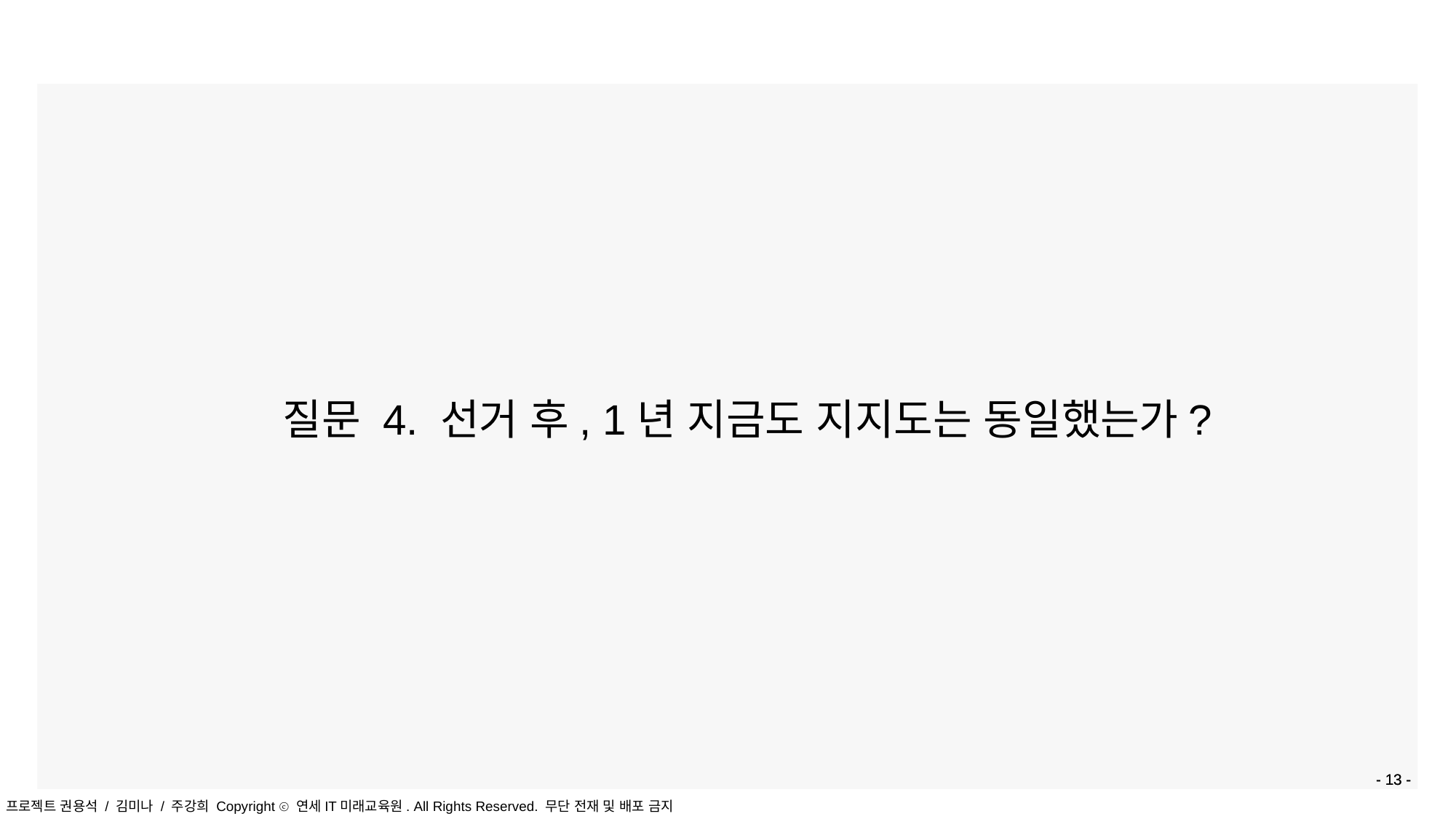

질문 4. 선거 후, 1년 지금도 지지도는 동일했는가?
- 13 -